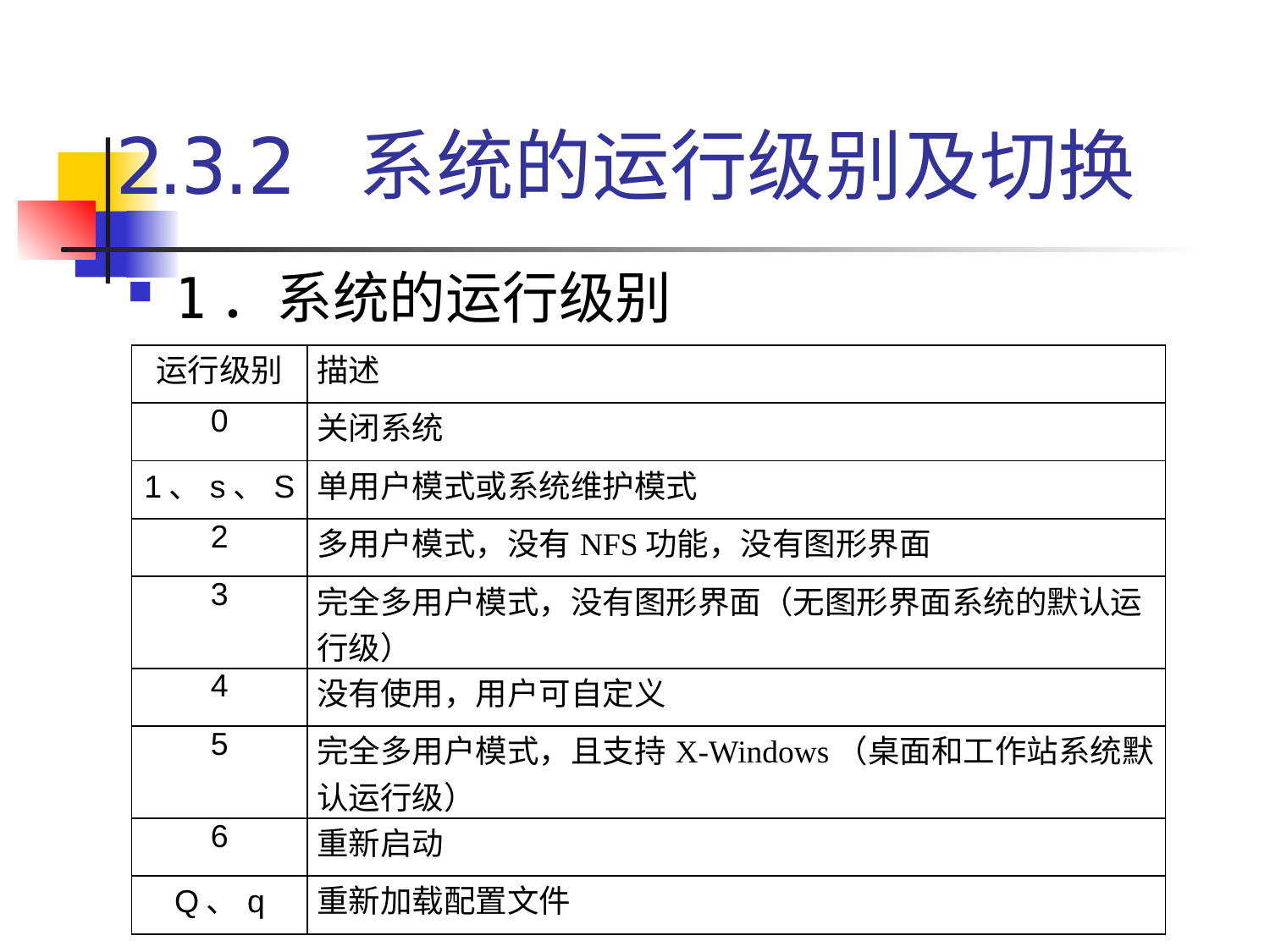

# 2.3.2  系统的运行级别及切换
1．系统的运行级别
| 运行级别 | 描述 |
| --- | --- |
| 0 | 关闭系统 |
| 1、s、S | 单用户模式或系统维护模式 |
| 2 | 多用户模式，没有NFS功能，没有图形界面 |
| 3 | 完全多用户模式，没有图形界面（无图形界面系统的默认运行级） |
| 4 | 没有使用，用户可自定义 |
| 5 | 完全多用户模式，且支持X-Windows（桌面和工作站系统默认运行级） |
| 6 | 重新启动 |
| Q、q | 重新加载配置文件 |